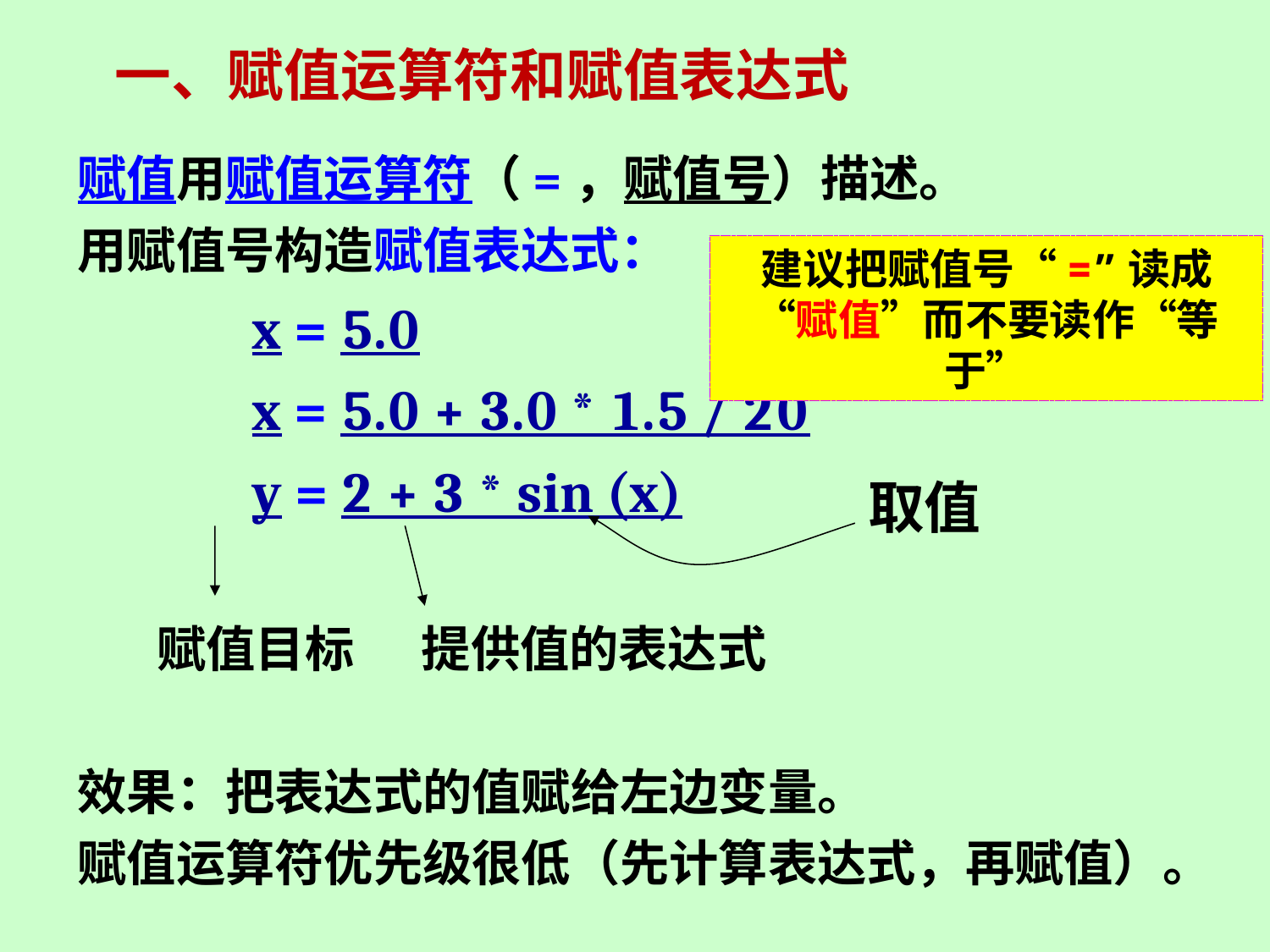

一、赋值运算符和赋值表达式
赋值用赋值运算符（=，赋值号）描述。
用赋值号构造赋值表达式：
		x = 5.0
		x = 5.0 + 3.0 * 1.5 / 20
		y = 2 + 3 * sin (x)

      赋值目标      提供值的表达式

效果：把表达式的值赋给左边变量。
赋值运算符优先级很低（先计算表达式，再赋值）。
建议把赋值号“=”读成“赋值”而不要读作“等于”
取值

15